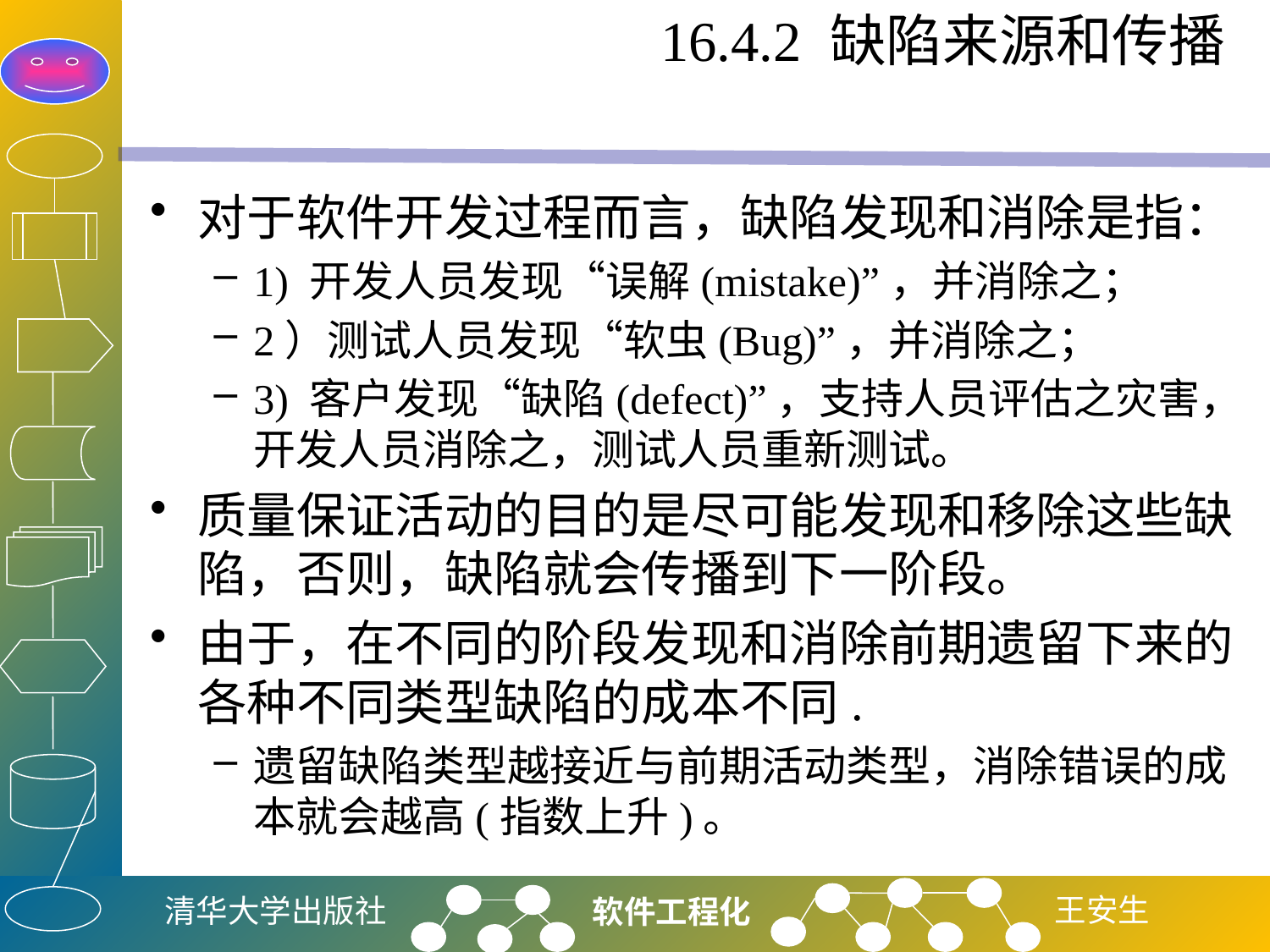

# 16.4.2 缺陷来源和传播
对于软件开发过程而言，缺陷发现和消除是指：
1) 开发人员发现“误解(mistake)”，并消除之；
2）测试人员发现“软虫(Bug)”，并消除之；
3) 客户发现“缺陷(defect)”，支持人员评估之灾害，开发人员消除之，测试人员重新测试。
质量保证活动的目的是尽可能发现和移除这些缺陷，否则，缺陷就会传播到下一阶段。
由于，在不同的阶段发现和消除前期遗留下来的各种不同类型缺陷的成本不同.
遗留缺陷类型越接近与前期活动类型，消除错误的成本就会越高(指数上升)。